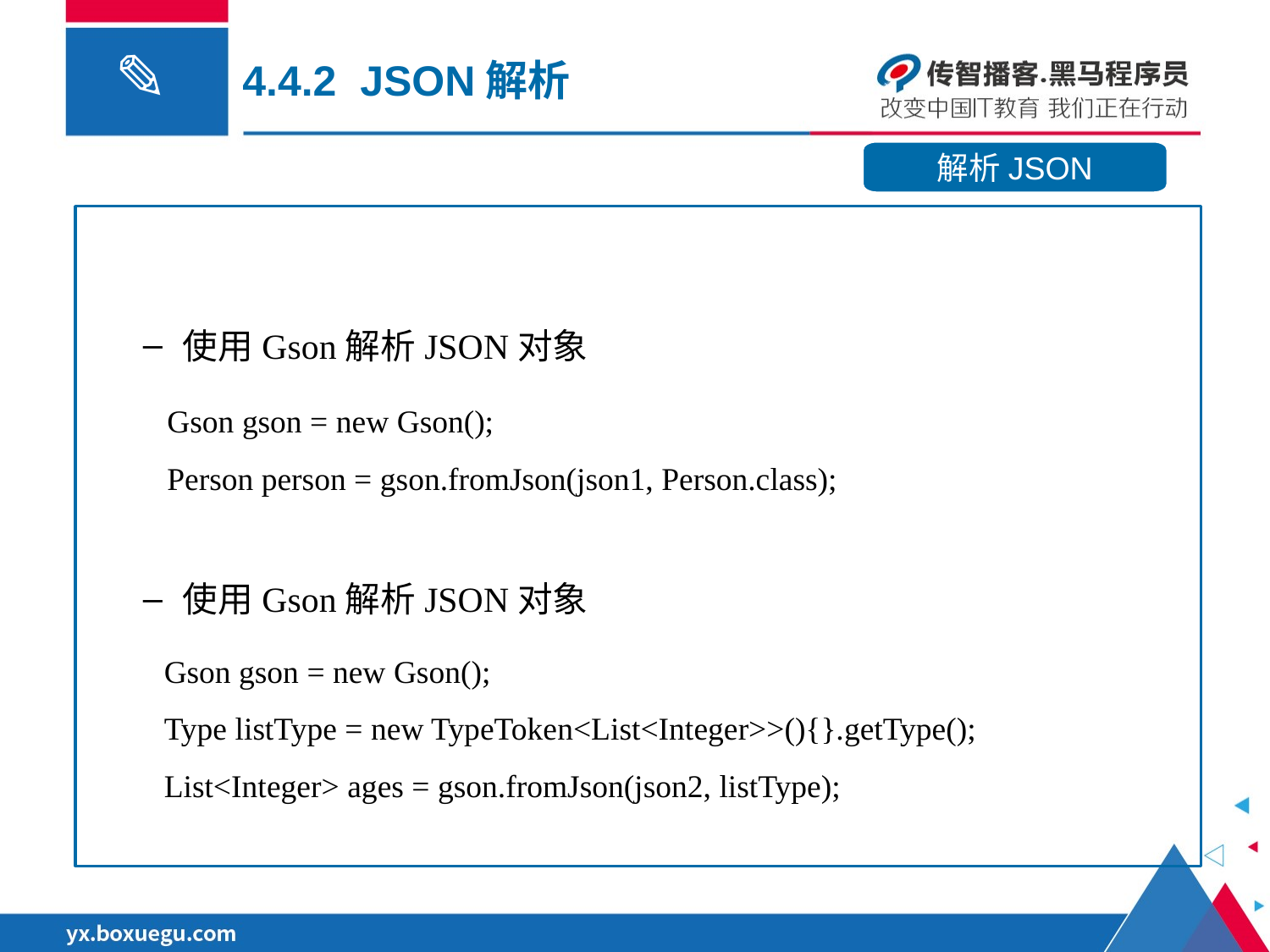

4.4.2  JSON解析

解析JSON

使用Gson解析JSON对象

使用Gson解析JSON对象
     Gson gson = new Gson();
     Person person = gson.fromJson(json1, Person.class);
     Gson gson = new Gson();
     Type listType = new TypeToken<List<Integer>>(){}.getType();
     List<Integer> ages = gson.fromJson(json2, listType);